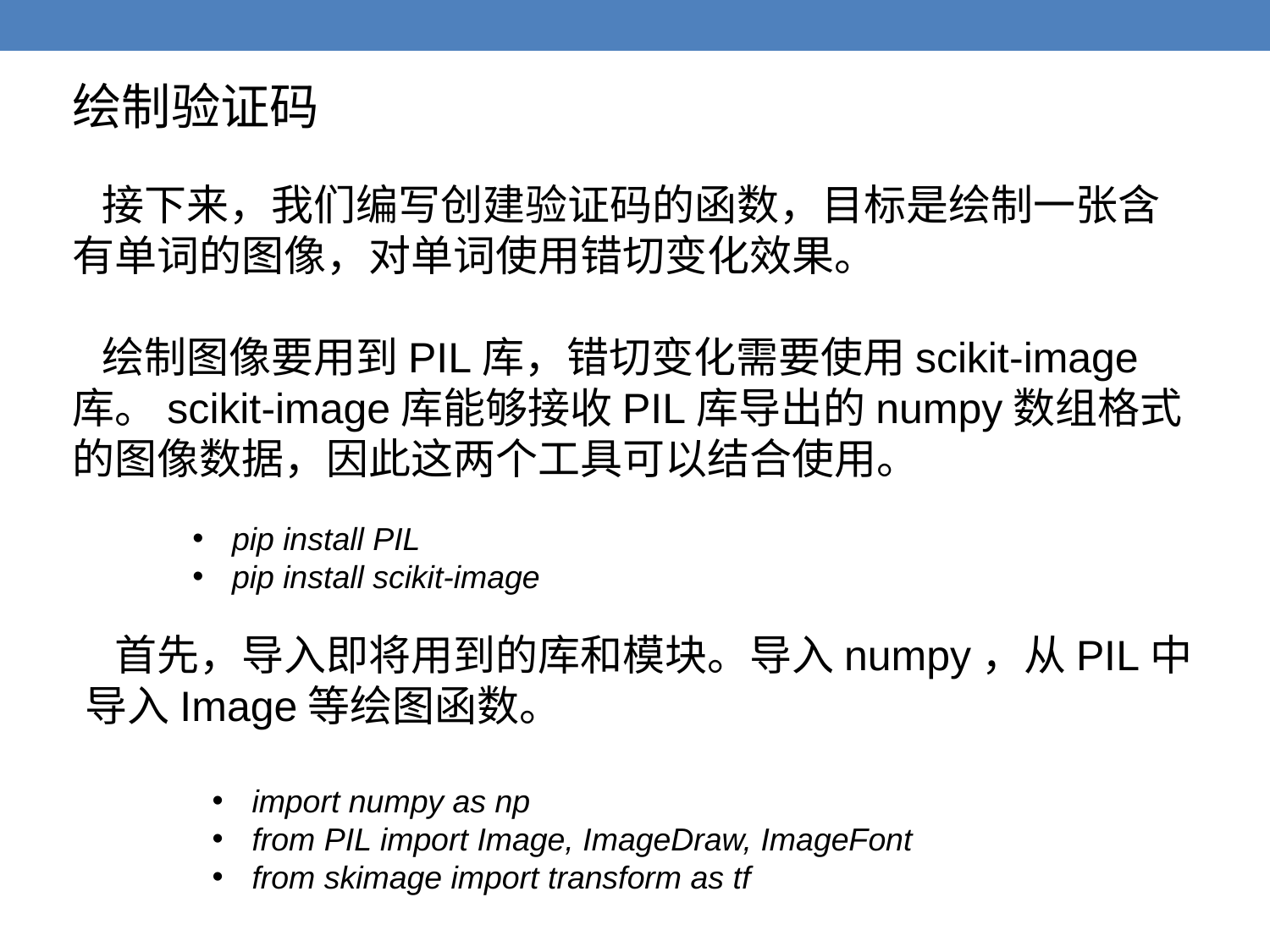

绘制验证码
  接下来，我们编写创建验证码的函数，目标是绘制一张含有单词的图像，对单词使用错切变化效果。

  绘制图像要用到PIL库，错切变化需要使用scikit-image库。scikit-image库能够接收PIL库导出的numpy数组格式的图像数据，因此这两个工具可以结合使用。
pip install PIL
pip install scikit-image
  首先，导入即将用到的库和模块。导入numpy，从PIL中导入Image等绘图函数。

import numpy as np
from PIL import Image, ImageDraw, ImageFont
from skimage import transform as tf